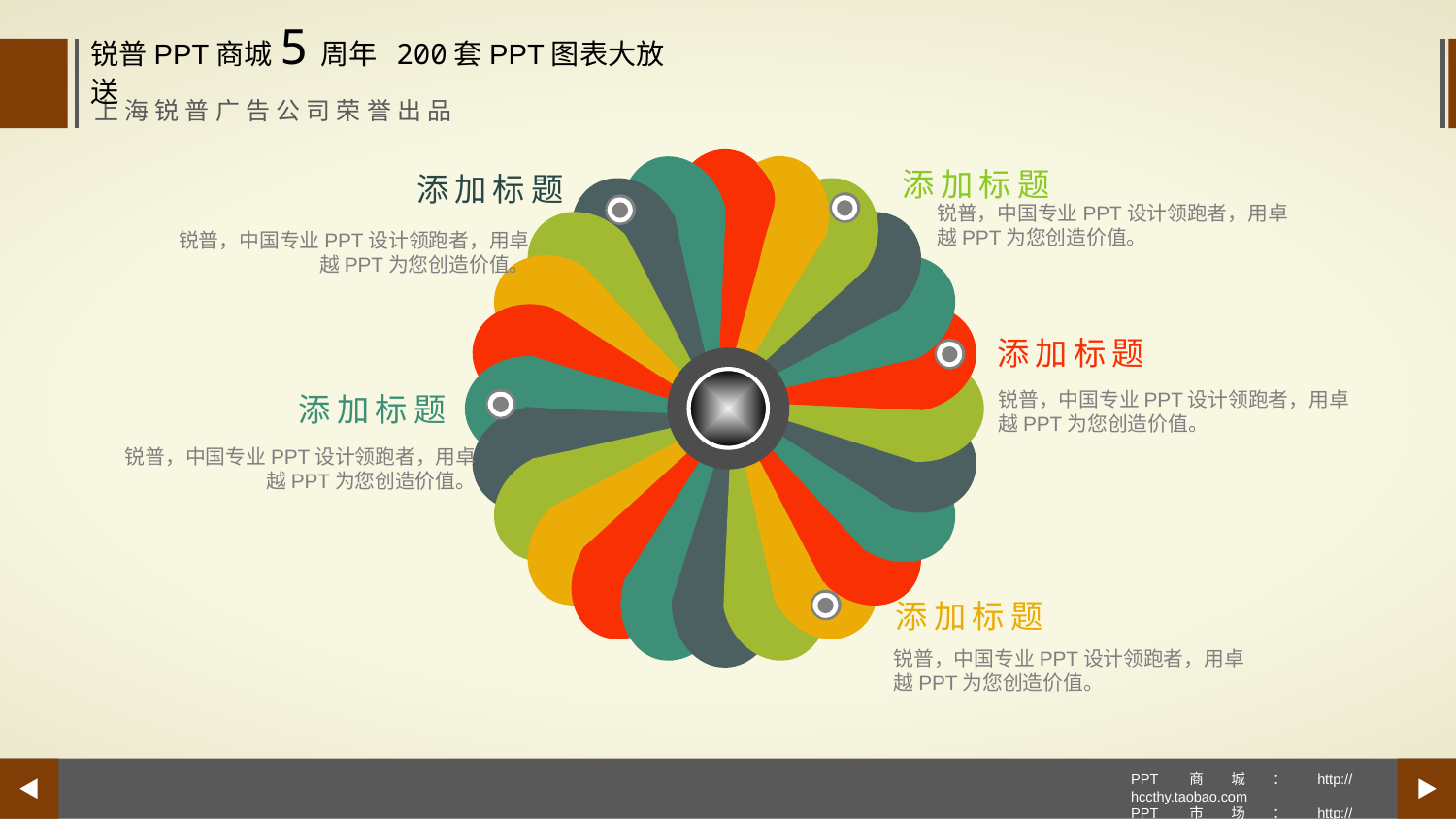

添加标题
添加标题

锐普，中国专业PPT设计领跑者，用卓越PPT为您创造价值。

锐普，中国专业PPT设计领跑者，用卓越PPT为您创造价值。

添加标题

锐普，中国专业PPT设计领跑者，用卓越PPT为您创造价值。
添加标题

锐普，中国专业PPT设计领跑者，用卓越PPT为您创造价值。
添加标题

锐普，中国专业PPT设计领跑者，用卓越PPT为您创造价值。